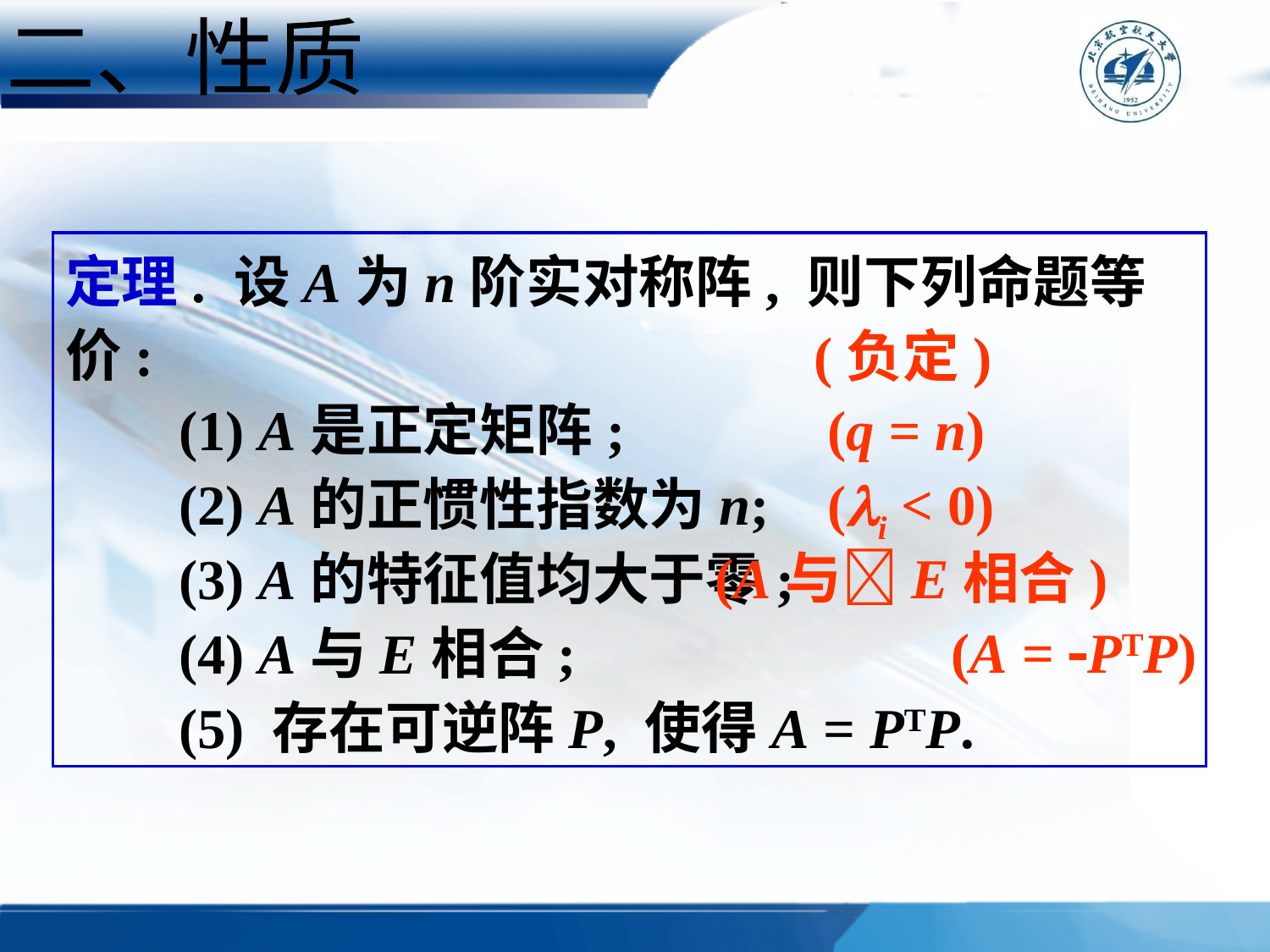

二、性质
定理. 设A为n阶实对称阵, 则下列命题等价:
        (1) A是正定矩阵;
        (2) A的正惯性指数为n;
        (3) A的特征值均大于零;
        (4) A与E相合;
        (5) 存在可逆阵P, 使得A = PTP.
(负定)
(q = n)
(λi < 0)
(A与−E相合)
(A = −PTP)